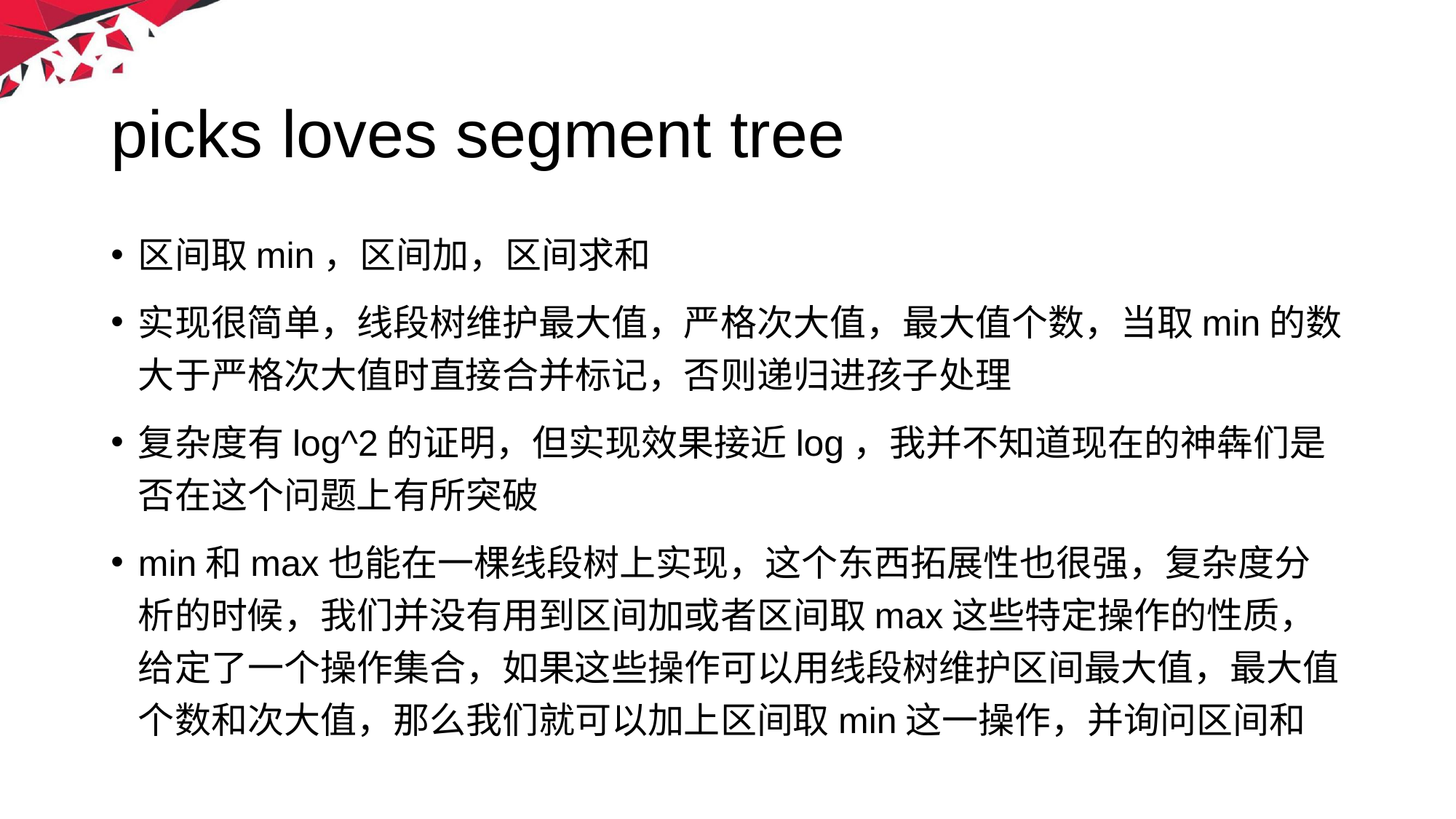

# picks loves segment tree
区间取min，区间加，区间求和
实现很简单，线段树维护最大值，严格次大值，最大值个数，当取min的数大于严格次大值时直接合并标记，否则递归进孩子处理
复杂度有log^2的证明，但实现效果接近log，我并不知道现在的神犇们是否在这个问题上有所突破
min和max也能在一棵线段树上实现，这个东西拓展性也很强，复杂度分析的时候，我们并没有用到区间加或者区间取max这些特定操作的性质，给定了一个操作集合，如果这些操作可以用线段树维护区间最大值，最大值个数和次大值，那么我们就可以加上区间取min这一操作，并询问区间和